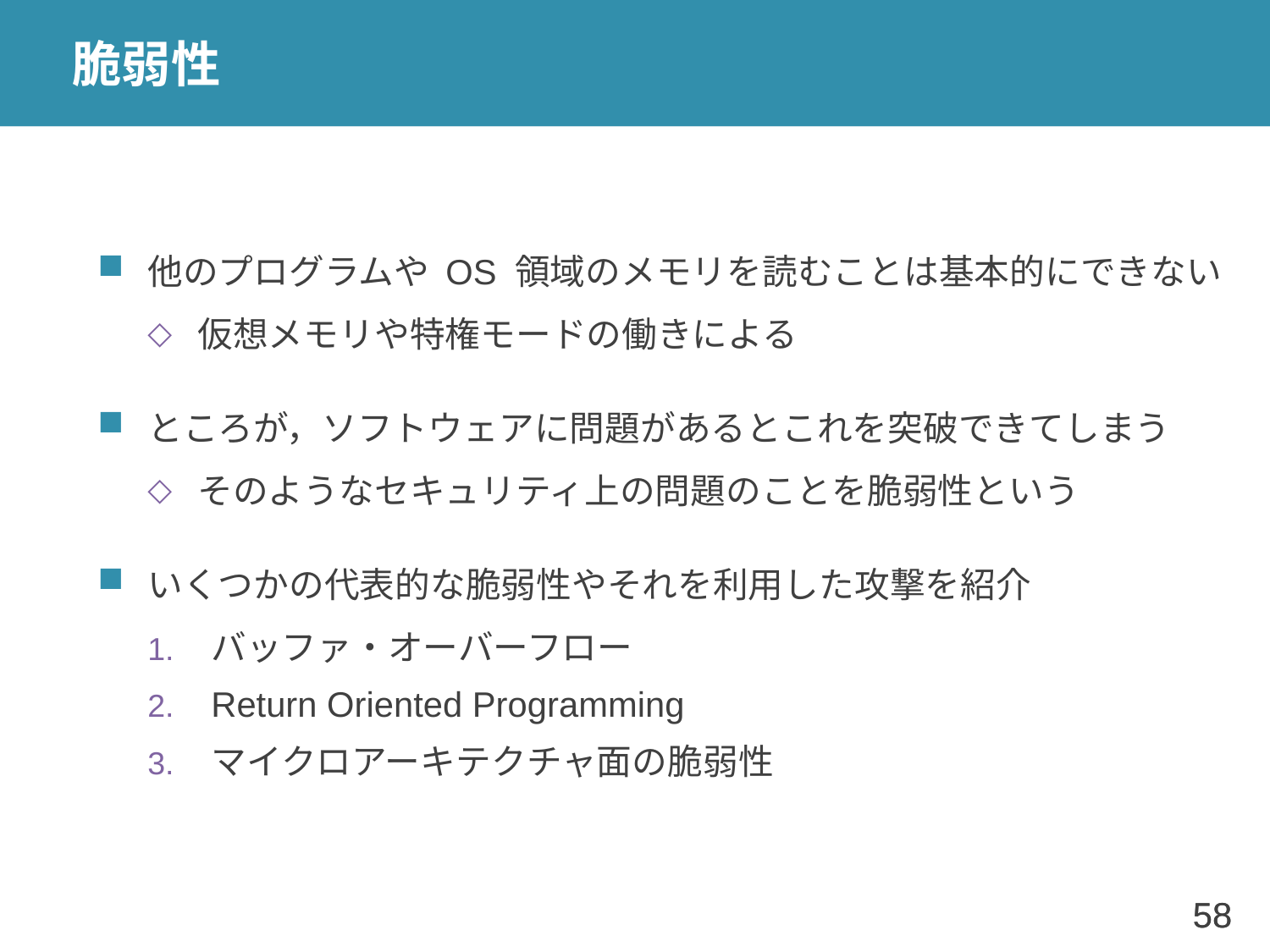

# 脆弱性
他のプログラムや OS 領域のメモリを読むことは基本的にできない
仮想メモリや特権モードの働きによる
ところが，ソフトウェアに問題があるとこれを突破できてしまう
そのようなセキュリティ上の問題のことを脆弱性という
いくつかの代表的な脆弱性やそれを利用した攻撃を紹介
バッファ・オーバーフロー
Return Oriented Programming
マイクロアーキテクチャ面の脆弱性